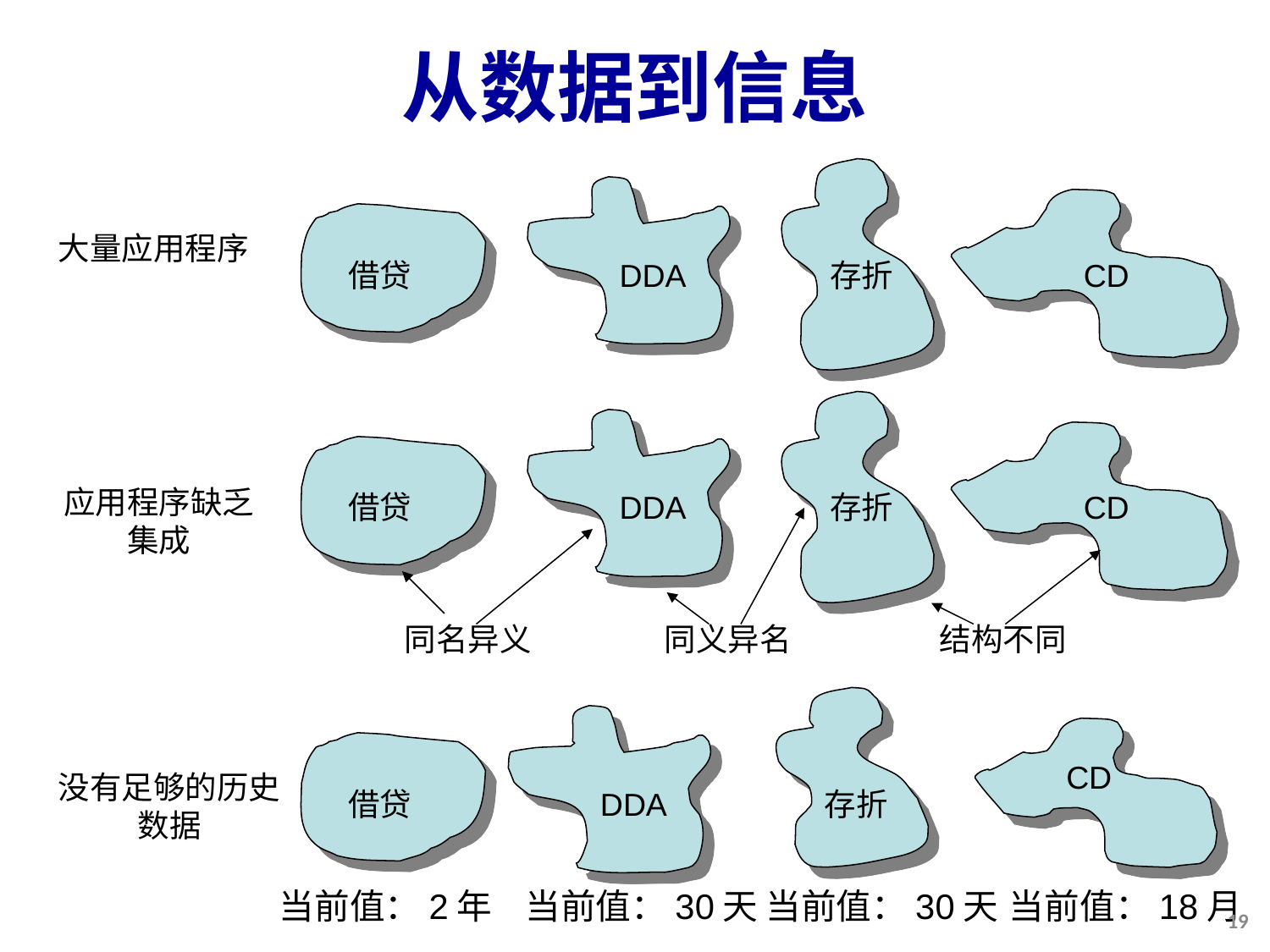

# 从数据到信息

借贷
DDA
存折
CD
大量应用程序

借贷
DDA
存折
CD

同名异义
同义异名
结构不同
应用程序缺乏集成

CD
借贷
DDA
存折
当前值：2年
当前值：30天
当前值：30天
当前值：18月
没有足够的历史数据
19